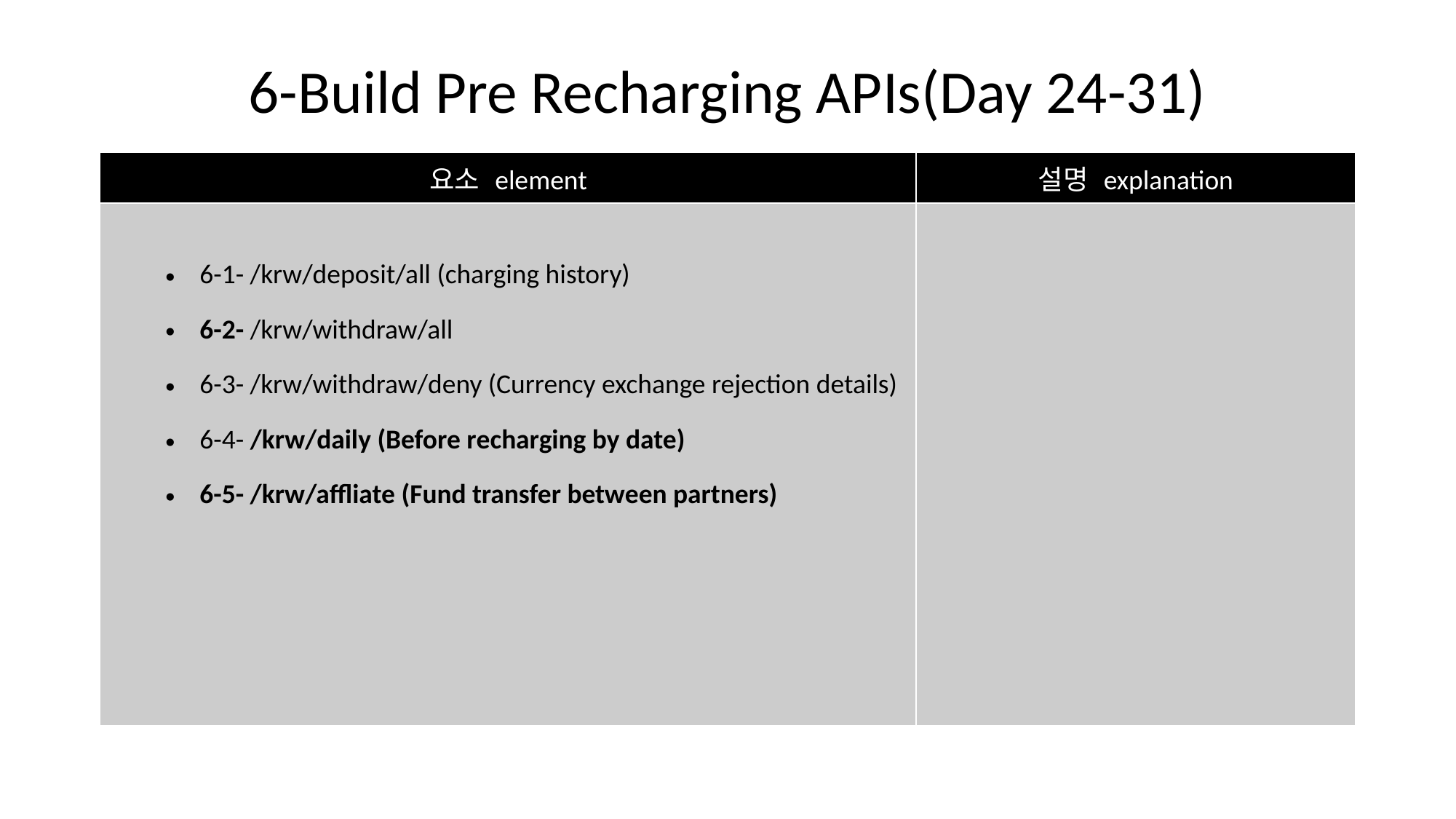

# 6-Build Pre Recharging APIs(Day 24-31)
| 요소 element | 설명 explanation |
| --- | --- |
| 6-1- /krw/deposit/all (charging history) 6-2- /krw/withdraw/all 6-3- /krw/withdraw/deny (Currency exchange rejection details) 6-4- /krw/daily (Before recharging by date) 6-5- /krw/affliate (Fund transfer between partners) |  |